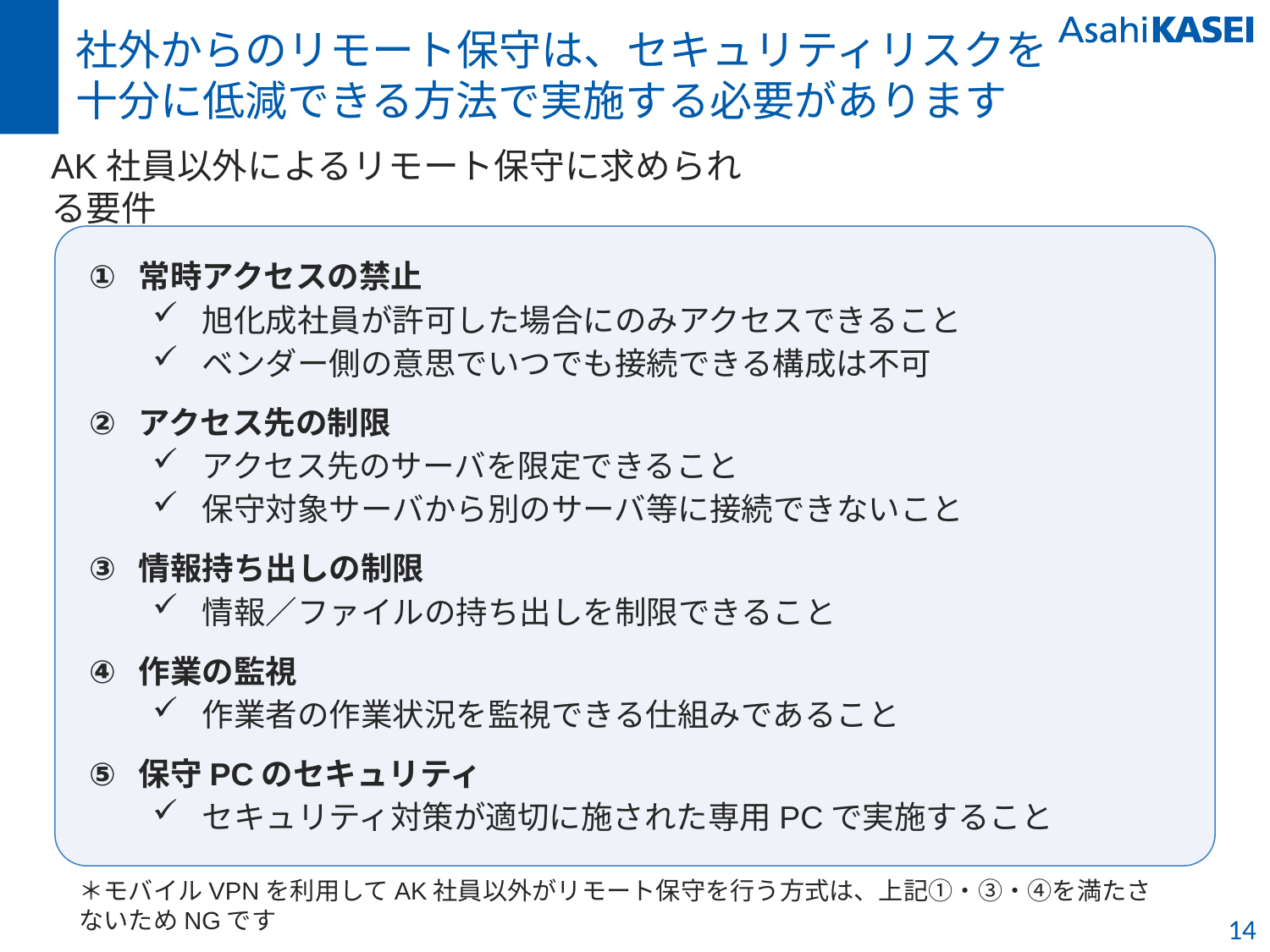

# 社外からのリモート保守は、セキュリティリスクを 十分に低減できる方法で実施する必要があります
AK社員以外によるリモート保守に求められる要件
常時アクセスの禁止
旭化成社員が許可した場合にのみアクセスできること
ベンダー側の意思でいつでも接続できる構成は不可
アクセス先の制限
アクセス先のサーバを限定できること
保守対象サーバから別のサーバ等に接続できないこと
情報持ち出しの制限
情報／ファイルの持ち出しを制限できること
作業の監視
作業者の作業状況を監視できる仕組みであること
保守PCのセキュリティ
セキュリティ対策が適切に施された専用PCで実施すること
＊モバイルVPNを利用してAK社員以外がリモート保守を行う方式は、上記①・③・④を満たさないためNGです